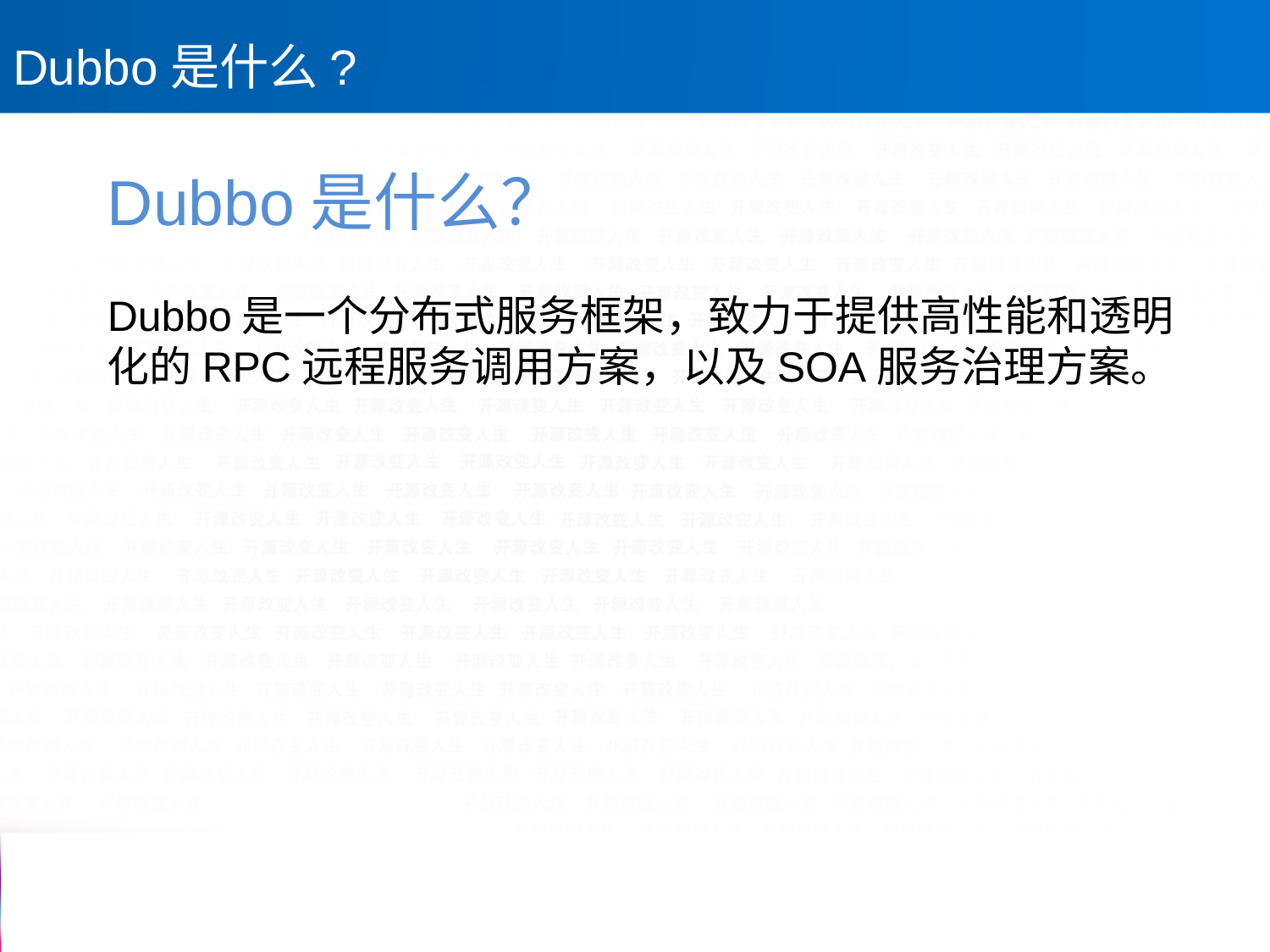

# Dubbo是什么?
Dubbo是什么？

Dubbo是一个分布式服务框架，致力于提供高性能和透明化的RPC远程服务调用方案，以及SOA服务治理方案。